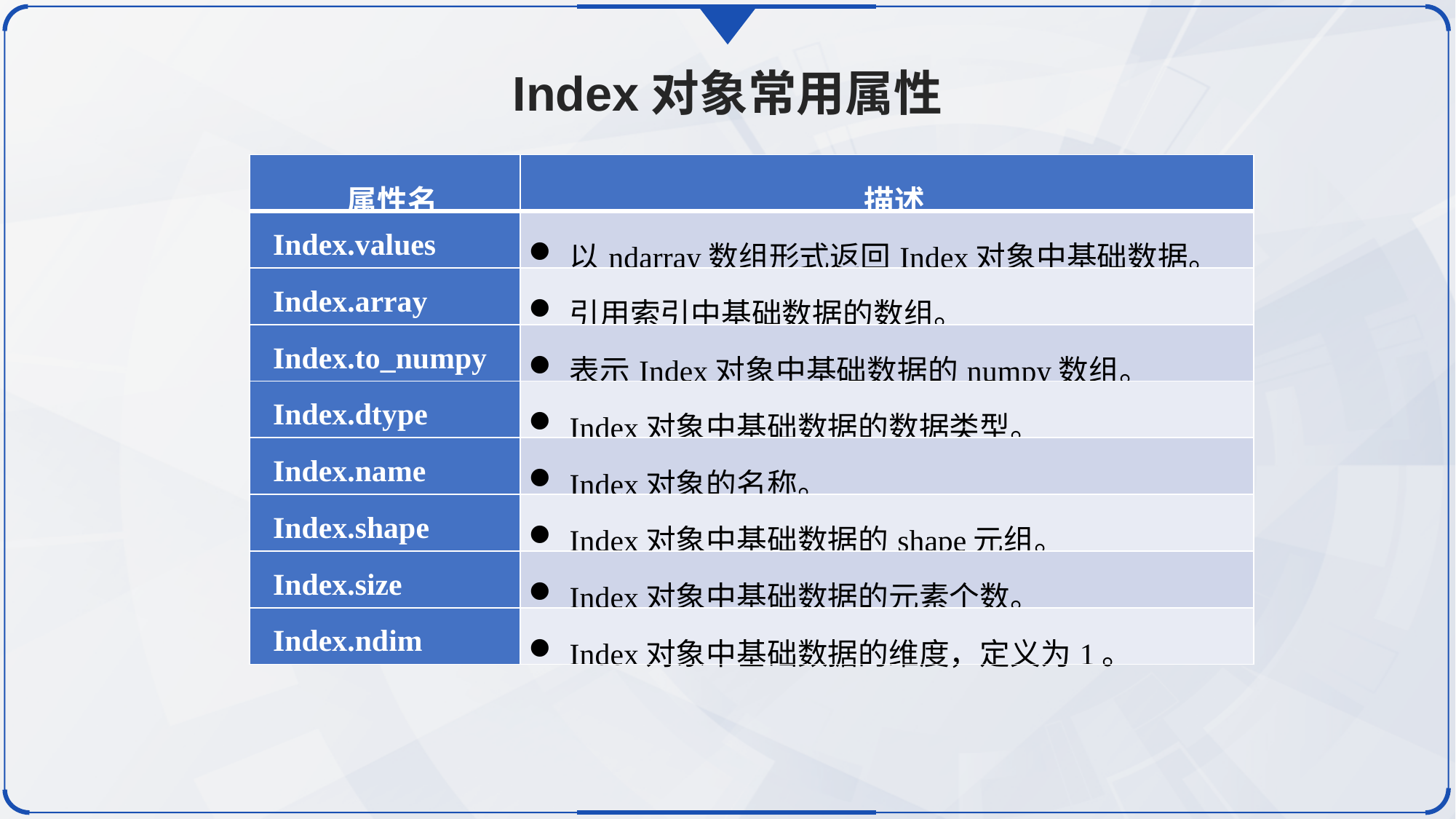

Index对象常用属性
| 属性名 | 描述 |
| --- | --- |
| Index.values | 以ndarray数组形式返回Index对象中基础数据。 |
| Index.array | 引用索引中基础数据的数组。 |
| Index.to\_numpy | 表示Index对象中基础数据的numpy数组。 |
| Index.dtype | Index对象中基础数据的数据类型。 |
| Index.name | Index对象的名称。 |
| Index.shape | Index对象中基础数据的shape元组。 |
| Index.size | Index对象中基础数据的元素个数。 |
| Index.ndim | Index对象中基础数据的维度，定义为1。 |